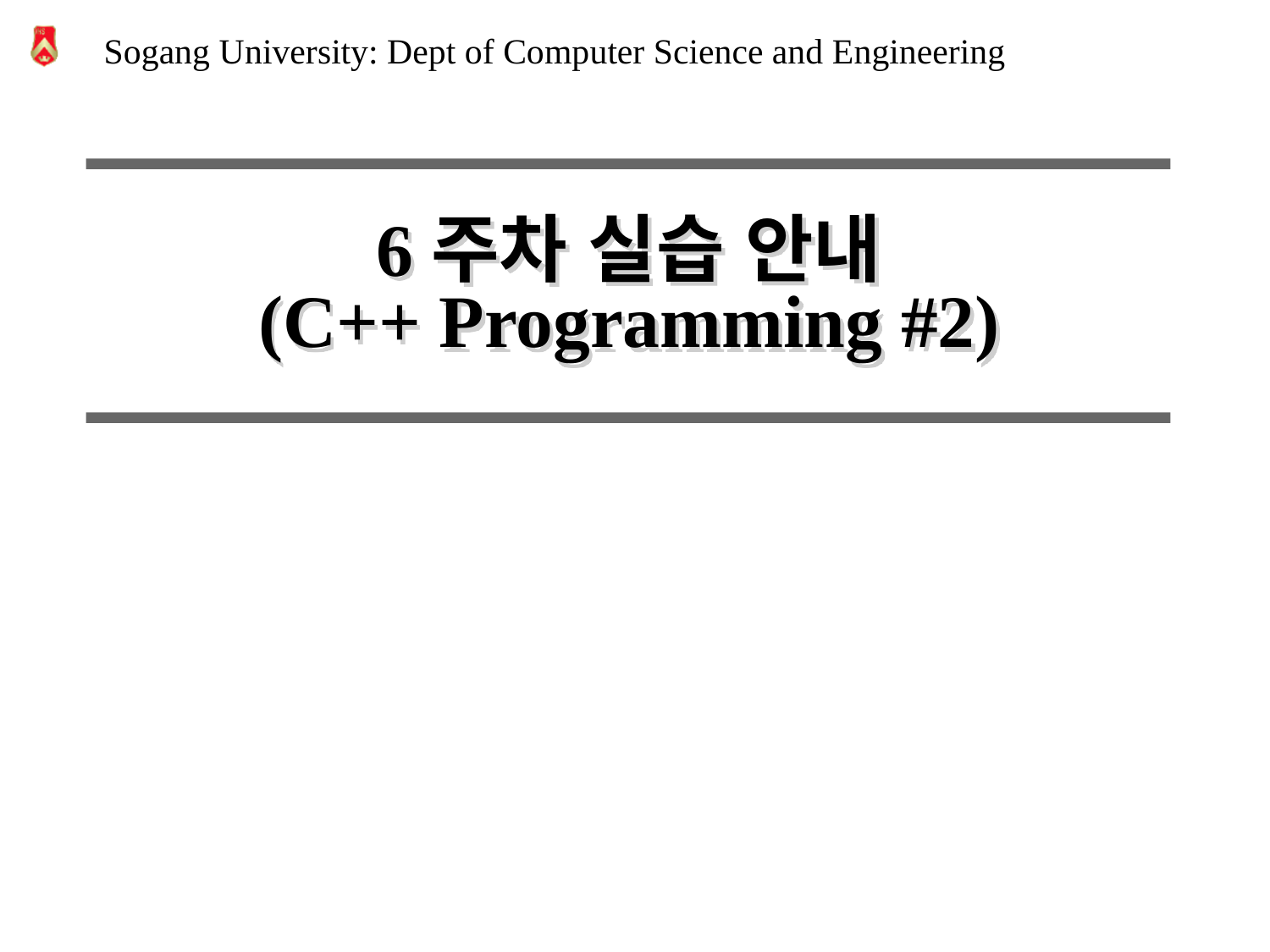

# 6주차 실습 안내 (C++ Programming #2)